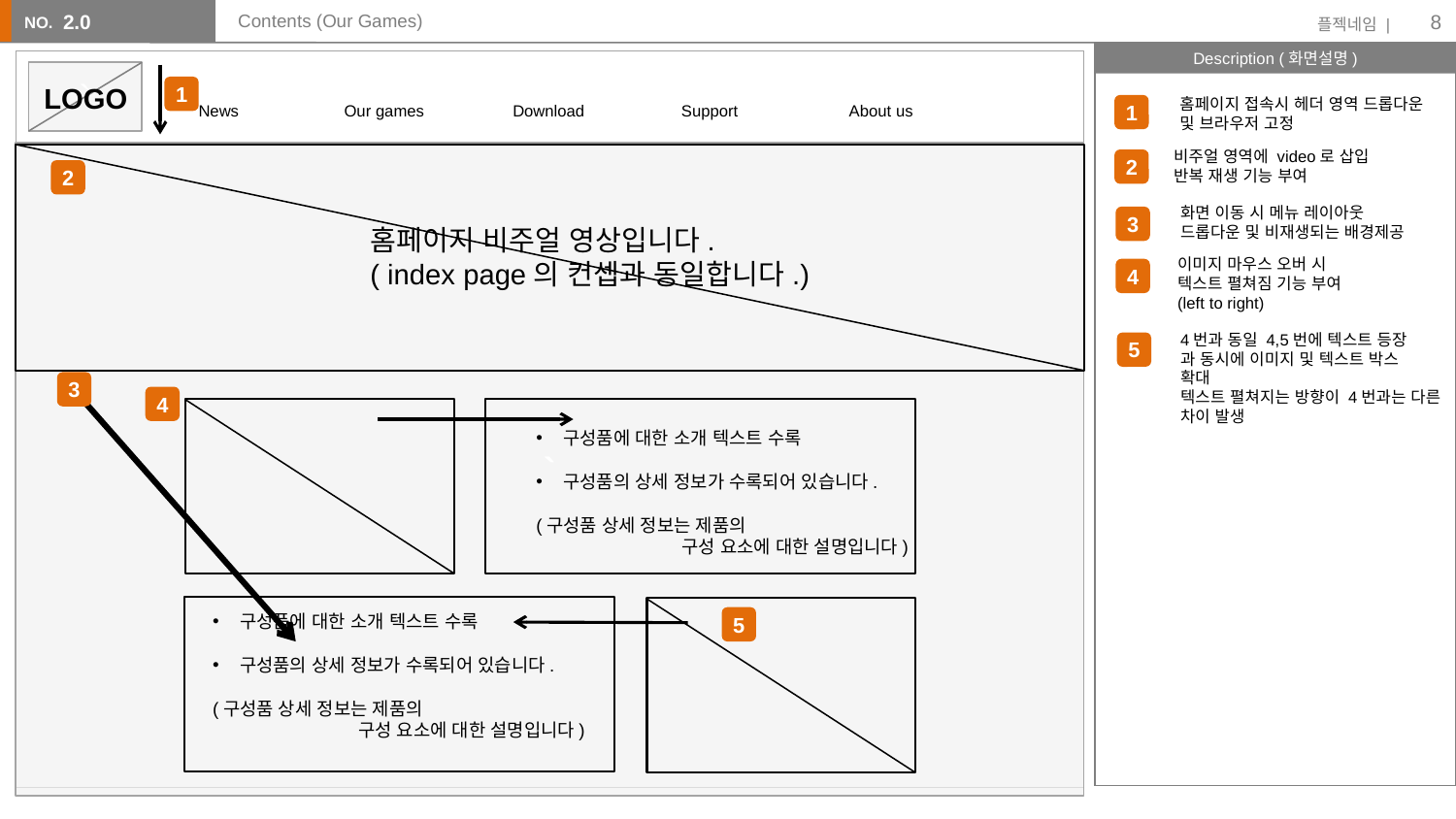

8
2.0
# Contents (Our Games)

`
`
LOGO
1
홈페이지 접속시 헤더 영역 드롭다운
및 브라우저 고정
News 	Our games 	     Download 	          Support 	               About us
1
비주얼 영역에 video로 삽입
반복 재생 기능 부여
`

2
2
화면 이동 시 메뉴 레이아웃
드롭다운 및 비재생되는 배경제공
3
홈페이지 비주얼 영상입니다.
( index page의 컨셉과 동일합니다.)
이미지 마우스 오버 시
텍스트 펼쳐짐 기능 부여
(left to right)
4
4번과 동일 4,5번에 텍스트 등장
과 동시에 이미지 및 텍스트 박스
확대
텍스트 펼쳐지는 방향이 4번과는 다른
차이 발생
5
3
4

구성품에 대한 소개 텍스트 수록

구성품의 상세 정보가 수록되어 있습니다.

(구성품 상세 정보는 제품의
	구성 요소에 대한 설명입니다)

구성품에 대한 소개 텍스트 수록

구성품의 상세 정보가 수록되어 있습니다.

(구성품 상세 정보는 제품의
	구성 요소에 대한 설명입니다)

5